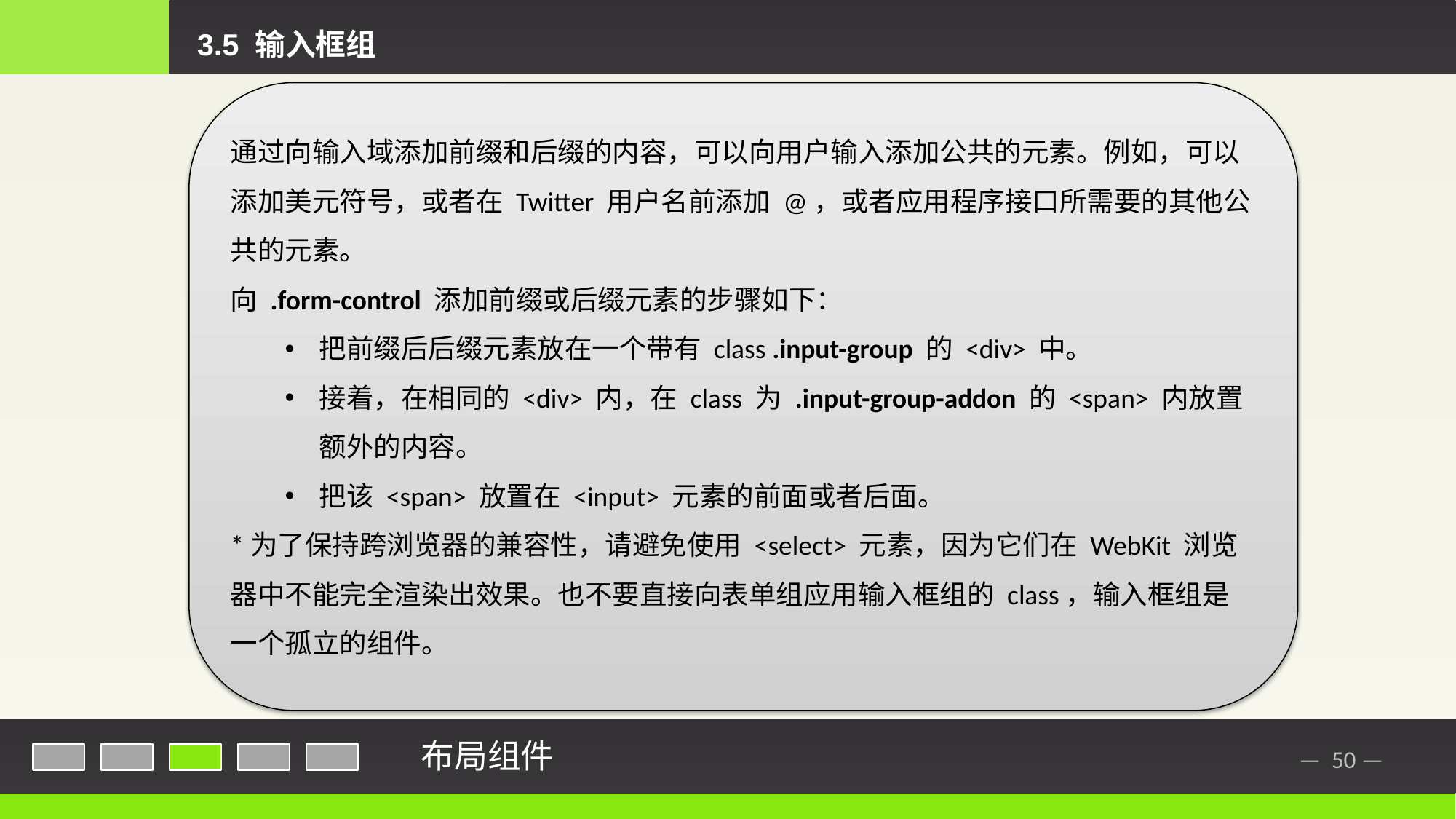

3.5 输入框组
通过向输入域添加前缀和后缀的内容，可以向用户输入添加公共的元素。例如，可以添加美元符号，或者在 Twitter 用户名前添加 @，或者应用程序接口所需要的其他公共的元素。
向 .form-control 添加前缀或后缀元素的步骤如下：
把前缀后后缀元素放在一个带有 class .input-group 的 <div> 中。
接着，在相同的 <div> 内，在 class 为 .input-group-addon 的 <span> 内放置额外的内容。
把该 <span> 放置在 <input> 元素的前面或者后面。
*为了保持跨浏览器的兼容性，请避免使用 <select> 元素，因为它们在 WebKit 浏览器中不能完全渲染出效果。也不要直接向表单组应用输入框组的 class，输入框组是一个孤立的组件。